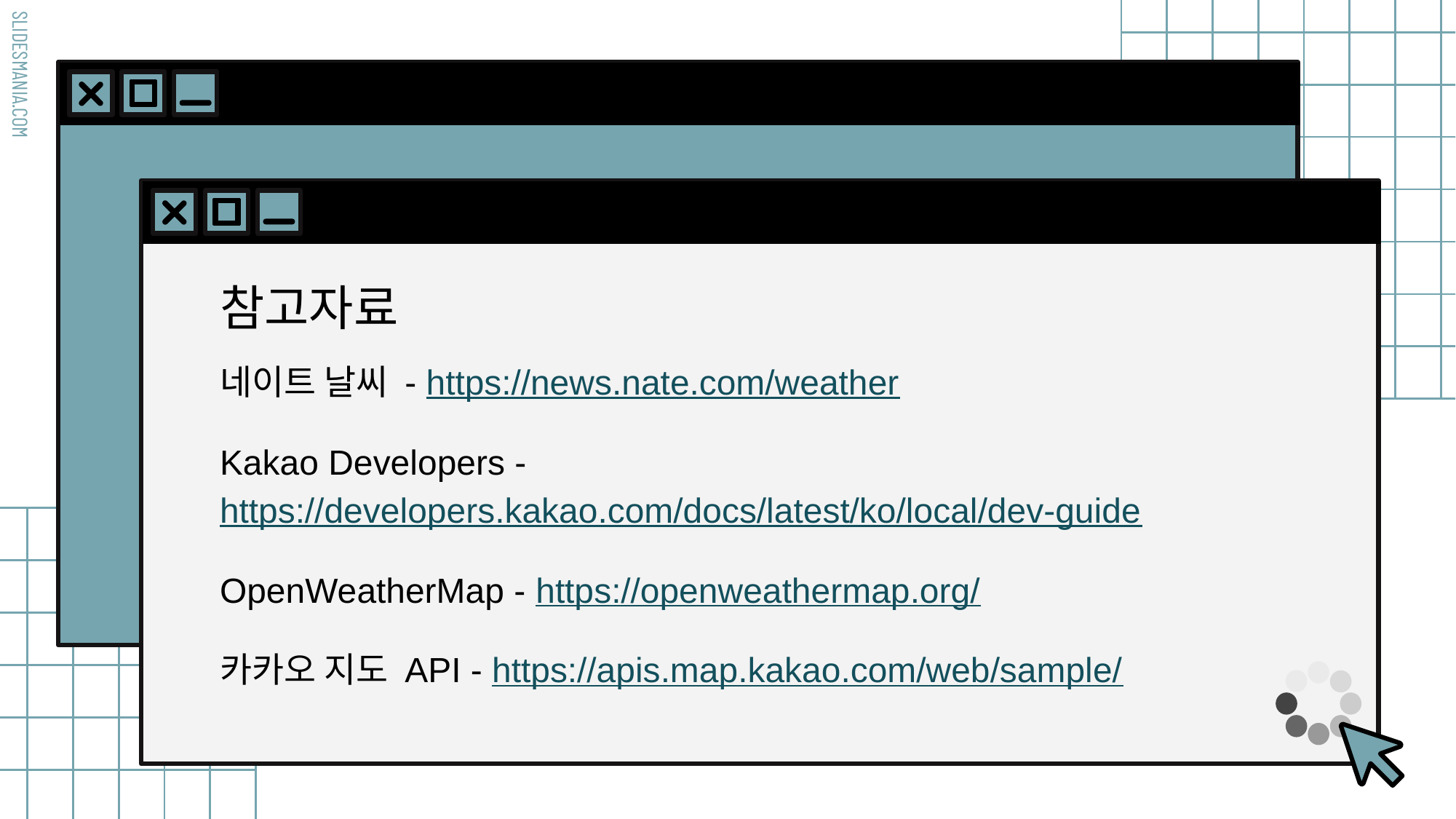

# 참고자료
네이트 날씨 - https://news.nate.com/weather
Kakao Developers - https://developers.kakao.com/docs/latest/ko/local/dev-guide
OpenWeatherMap - https://openweathermap.org/
카카오 지도 API - https://apis.map.kakao.com/web/sample/